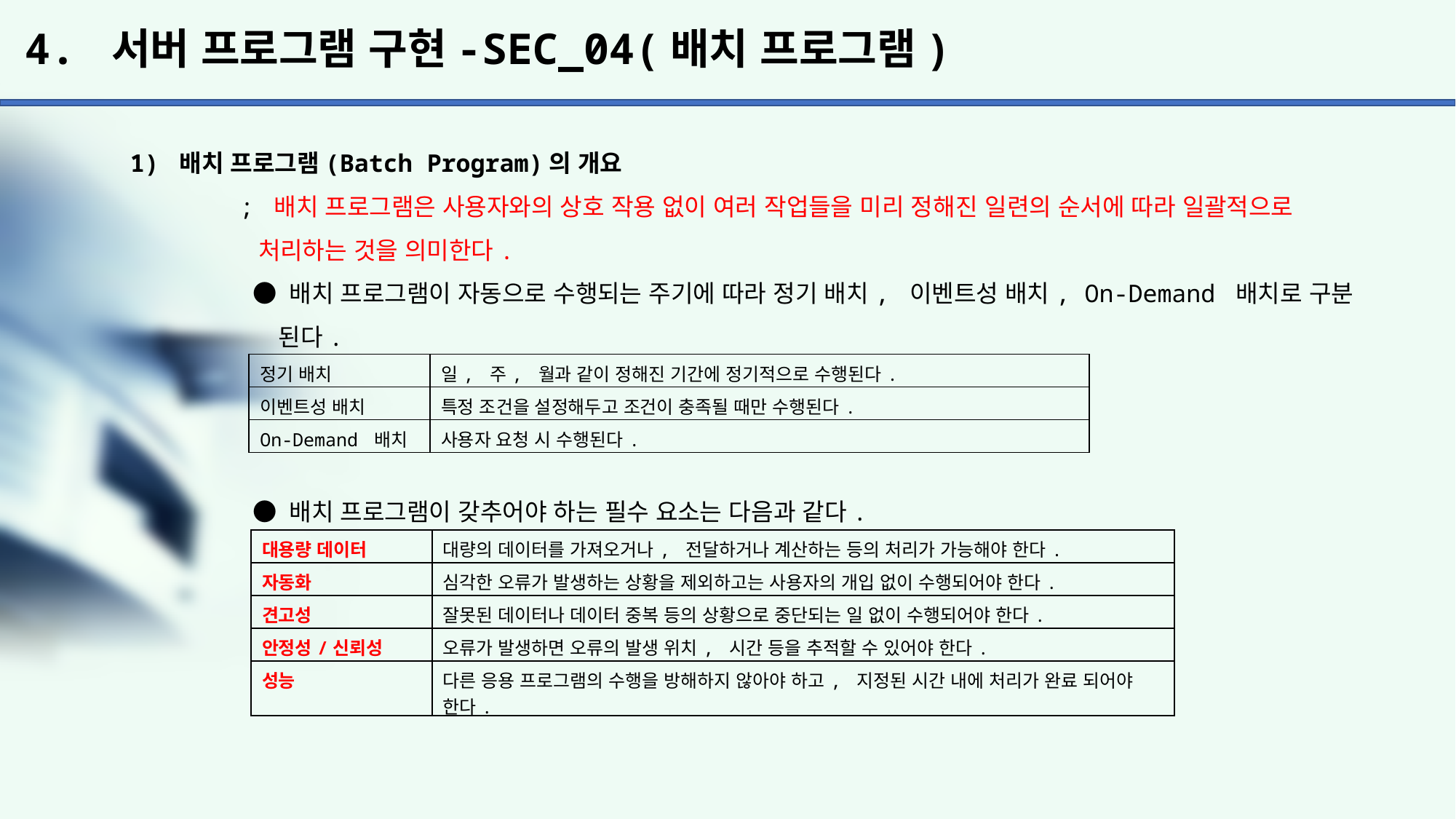

# 4. 서버 프로그램 구현-SEC_04(배치 프로그램)
1) 배치 프로그램(Batch Program)의 개요
	; 배치 프로그램은 사용자와의 상호 작용 없이 여러 작업들을 미리 정해진 일련의 순서에 따라 일괄적으로
	  처리하는 것을 의미한다.
	  ● 배치 프로그램이 자동으로 수행되는 주기에 따라 정기 배치, 이벤트성 배치, On-Demand 배치로 구분
	     된다.

	  ● 배치 프로그램이 갖추어야 하는 필수 요소는 다음과 같다.
| 정기 배치 | 일, 주, 월과 같이 정해진 기간에 정기적으로 수행된다. |
| --- | --- |
| 이벤트성 배치 | 특정 조건을 설정해두고 조건이 충족될 때만 수행된다. |
| On-Demand 배치 | 사용자 요청 시 수행된다. |
| 대용량 데이터 | 대량의 데이터를 가져오거나, 전달하거나 계산하는 등의 처리가 가능해야 한다. |
| --- | --- |
| 자동화 | 심각한 오류가 발생하는 상황을 제외하고는 사용자의 개입 없이 수행되어야 한다. |
| 견고성 | 잘못된 데이터나 데이터 중복 등의 상황으로 중단되는 일 없이 수행되어야 한다. |
| 안정성/신뢰성 | 오류가 발생하면 오류의 발생 위치, 시간 등을 추적할 수 있어야 한다. |
| 성능 | 다른 응용 프로그램의 수행을 방해하지 않아야 하고, 지정된 시간 내에 처리가 완료 되어야 한다. |